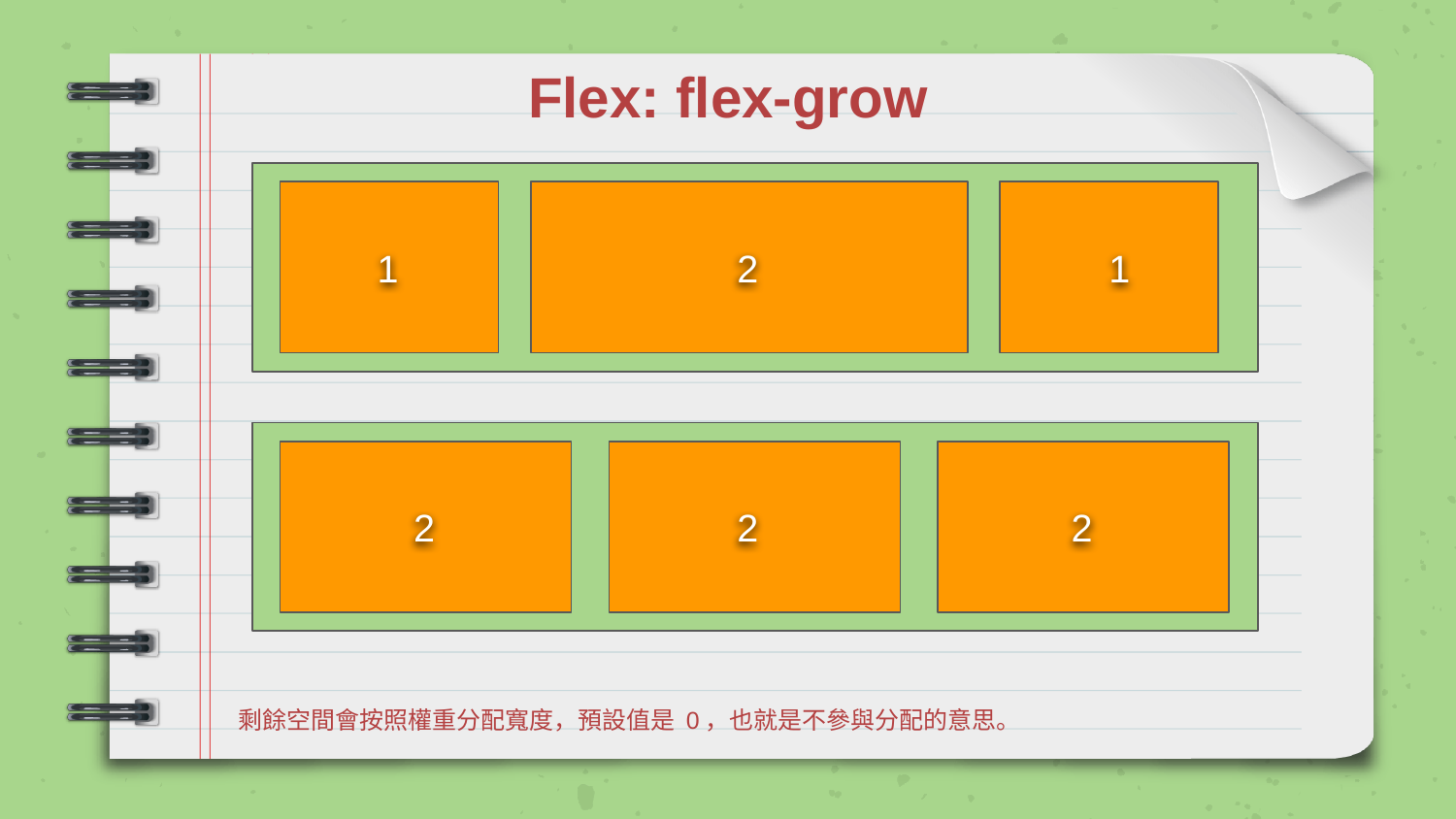

# Flex: flex-grow

1
2
1

2
2
2
剩餘空間會按照權重分配寬度，預設值是 0，也就是不參與分配的意思。